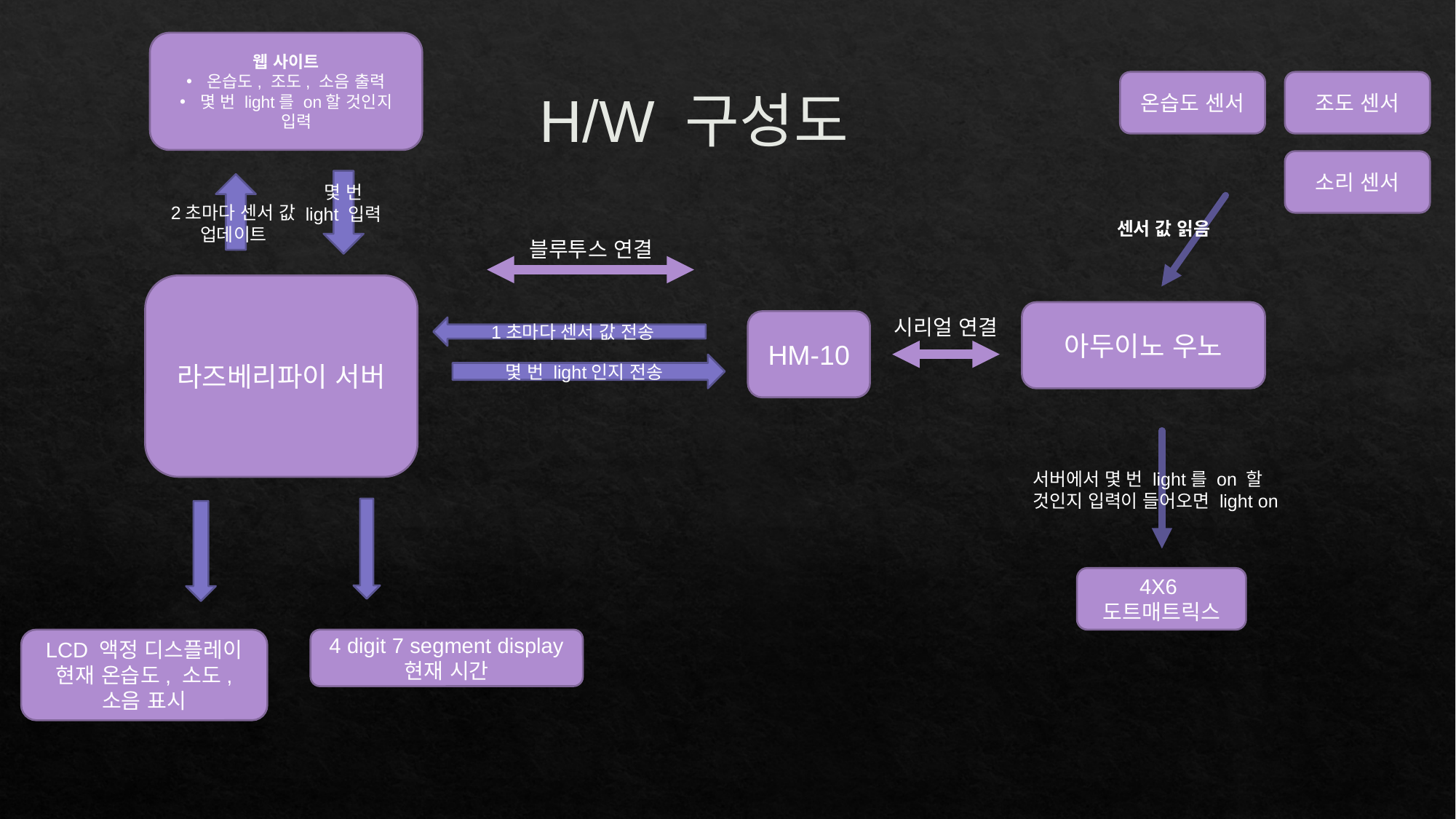

웹 사이트
온습도, 조도, 소음 출력
몇 번 light를 on할 것인지 입력
H/W 구성도
온습도 센서
조도 센서
소리 센서

몇 번 light 입력
2초마다 센서 값 업데이트
센서 값 읽음
블루투스 연결
라즈베리파이 서버
아두이노 우노
시리얼 연결
HM-10
1초마다 센서 값 전송
몇 번 light인지 전송
서버에서 몇 번 light를 on 할 것인지 입력이 들어오면 light on

4X6
도트매트릭스
LCD 액정 디스플레이
현재 온습도, 소도, 소음 표시
4 digit 7 segment display
현재 시간